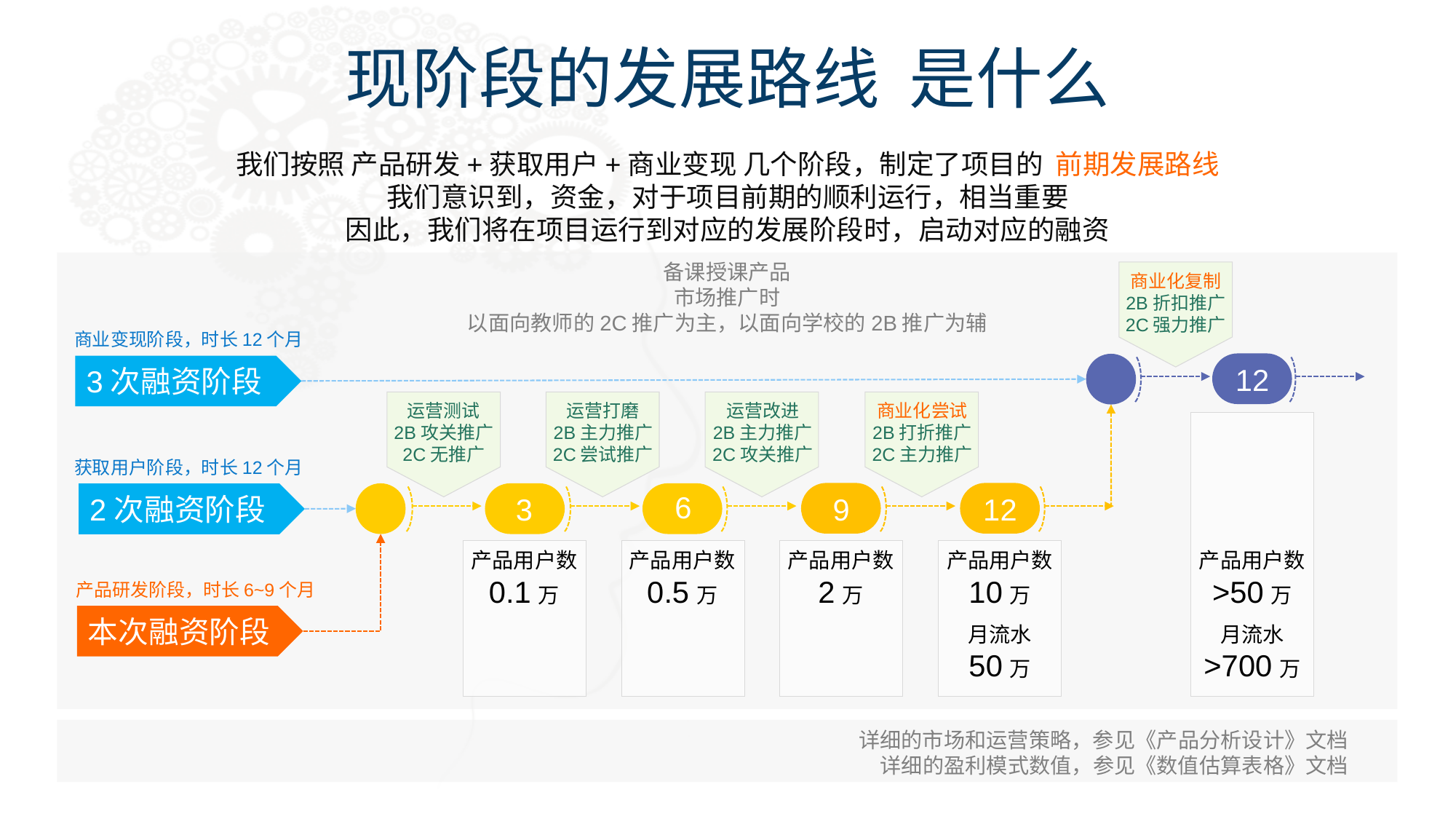

现阶段的发展路线  是什么
我们按照 产品研发+获取用户+商业变现 几个阶段，制定了项目的  前期发展路线
我们意识到，资金，对于项目前期的顺利运行，相当重要
因此，我们将在项目运行到对应的发展阶段时，启动对应的融资

备课授课产品
市场推广时
以面向教师的2C推广为主，以面向学校的2B推广为辅

商业化复制
2B折扣推广
2C强力推广
商业变现阶段，时长12个月

12

3次融资阶段

运营测试
2B攻关推广
2C无推广
运营打磨
2B主力推广
2C尝试推广
运营改进
2B主力推广
2C攻关推广
商业化尝试
2B打折推广
2C主力推广

获取用户阶段，时长12个月

9

12

3

6
2次融资阶段

产品用户数
0.1万
产品用户数
0.5万
产品用户数
2万
产品用户数
10万
产品用户数
>50万
产品研发阶段，时长6~9个月
本次融资阶段
月流水
50万
月流水
>700万

详细的市场和运营策略，参见《产品分析设计》文档
详细的盈利模式数值，参见《数值估算表格》文档